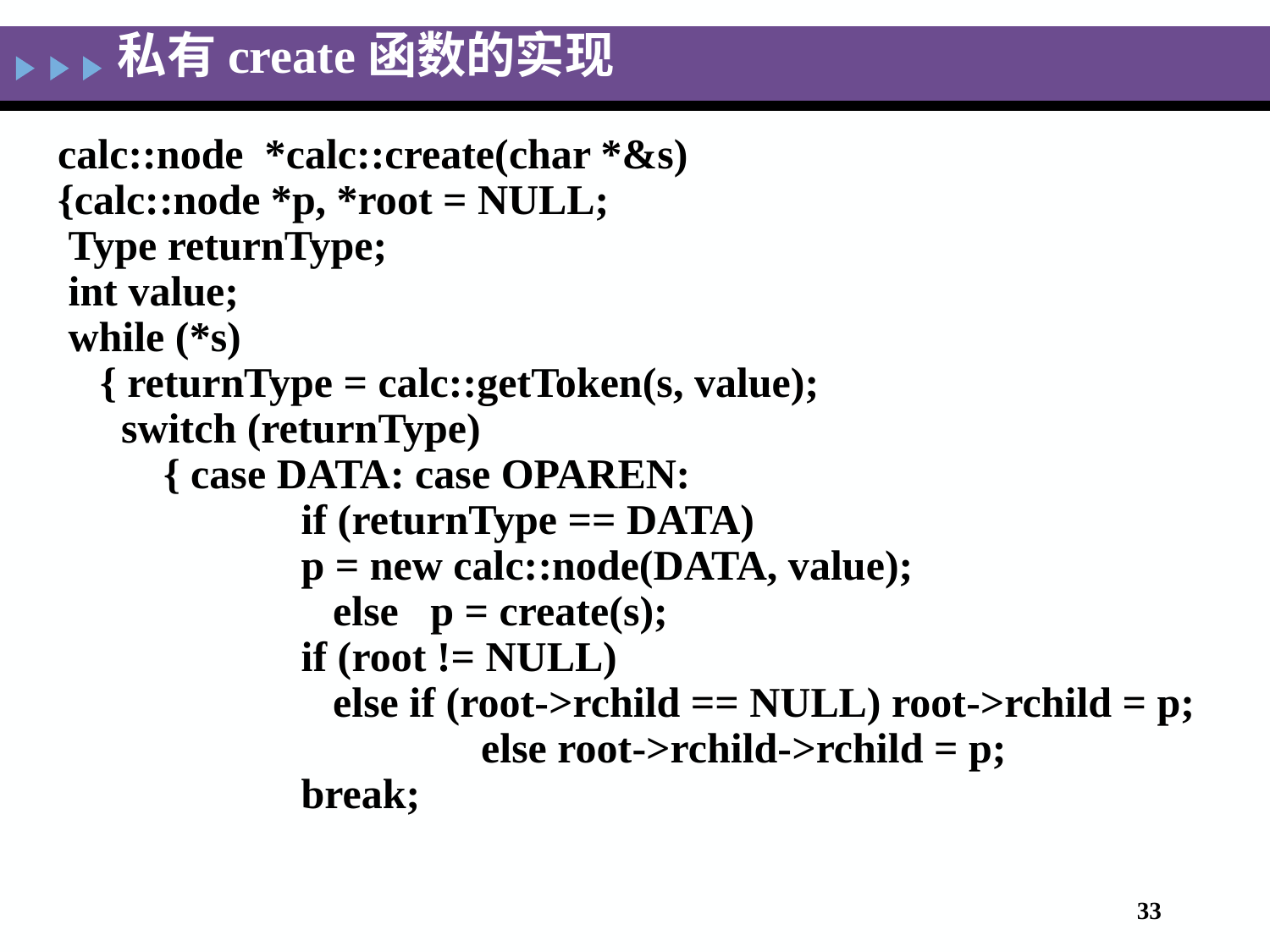

# 私有create函数的实现
calc::node  *calc::create(char *&s)
{calc::node *p, *root = NULL;
 Type returnType;
 int value;
 while (*s)
    { returnType = calc::getToken(s, value);
      switch (returnType)
	  { case DATA: case OPAREN:
		   if (returnType == DATA)
                       p = new calc::node(DATA, value);
		      else   p = create(s);
		   if (root != NULL)
		      else if (root->rchild == NULL) root->rchild = p;
			        else root->rchild->rchild = p;
		   break;
33